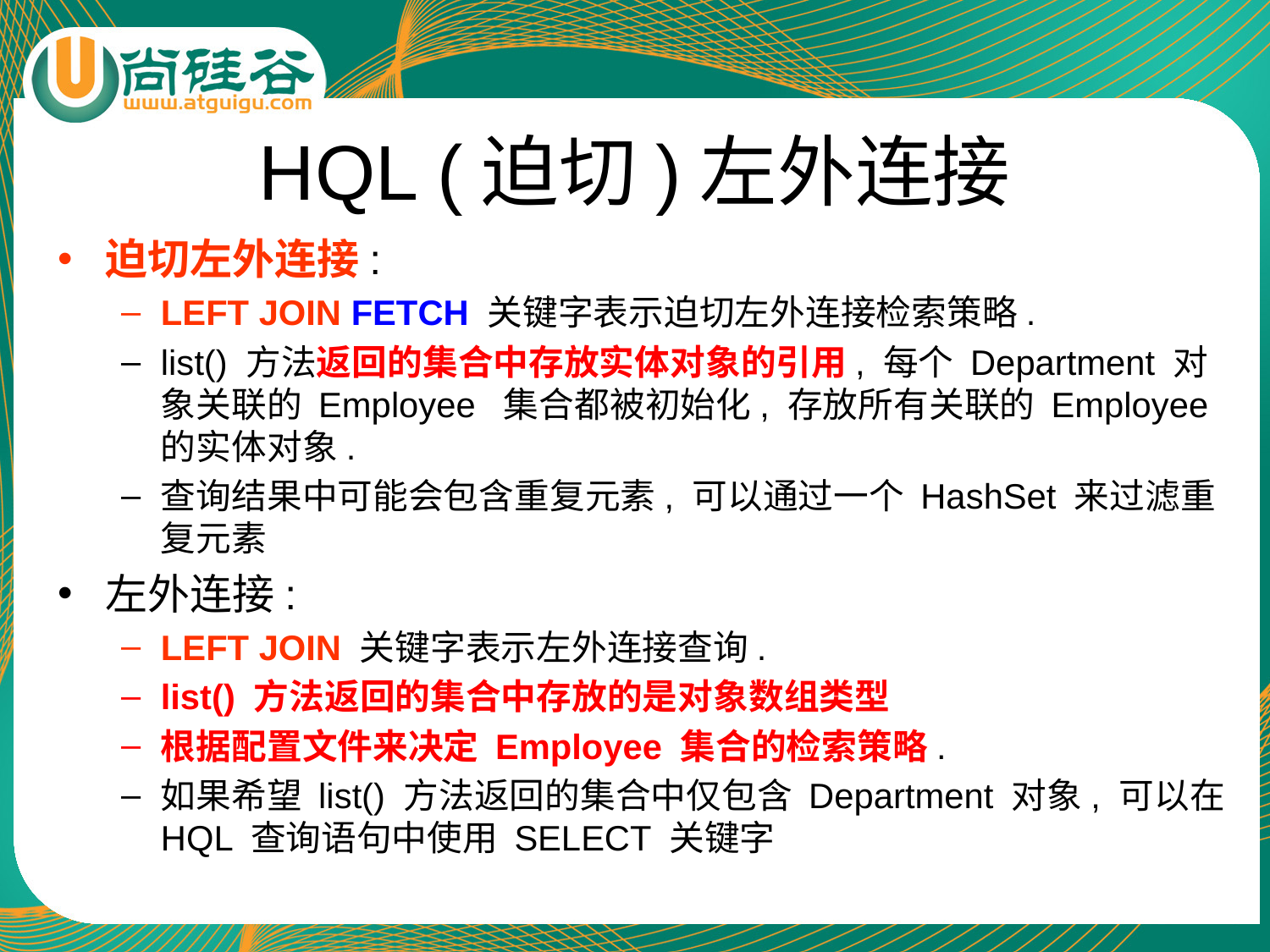

# HQL (迫切)左外连接
迫切左外连接:
LEFT JOIN FETCH 关键字表示迫切左外连接检索策略.
list() 方法返回的集合中存放实体对象的引用, 每个 Department 对象关联的 Employee  集合都被初始化, 存放所有关联的 Employee 的实体对象.
查询结果中可能会包含重复元素, 可以通过一个 HashSet 来过滤重复元素
左外连接:
LEFT JOIN 关键字表示左外连接查询.
list() 方法返回的集合中存放的是对象数组类型
根据配置文件来决定 Employee 集合的检索策略.
如果希望 list() 方法返回的集合中仅包含 Department 对象, 可以在HQL 查询语句中使用 SELECT 关键字